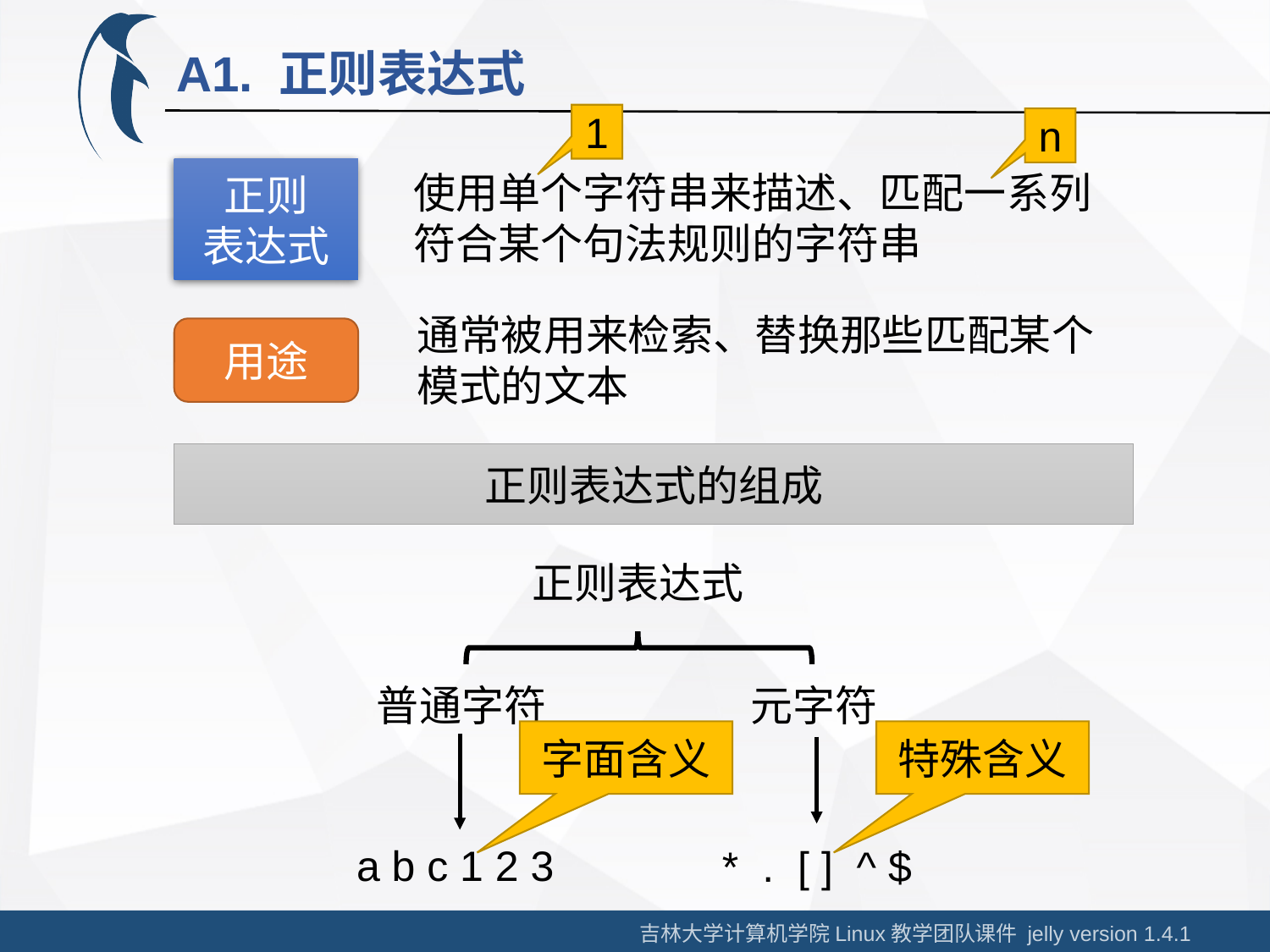

A1. 正则表达式
1
n
正则
表达式
使用单个字符串来描述、匹配一系列符合某个句法规则的字符串
通常被用来检索、替换那些匹配某个模式的文本
用途
正则表达式的组成

正则表达式
元字符
普通字符
字面含义
特殊含义
a b c 1 2 3
*  .  [ ]  ^ $